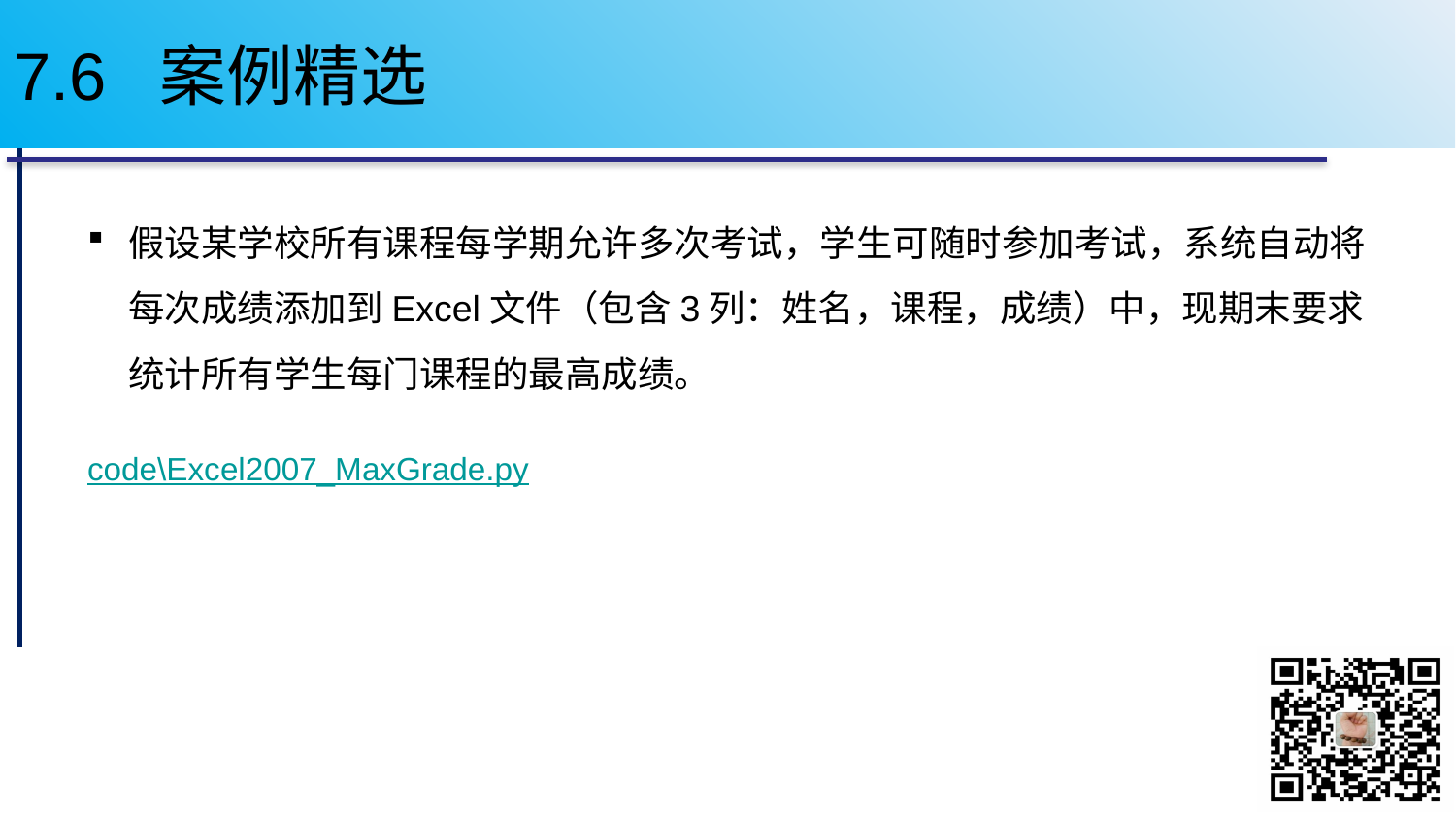

# 7.6  案例精选
假设某学校所有课程每学期允许多次考试，学生可随时参加考试，系统自动将每次成绩添加到Excel文件（包含3列：姓名，课程，成绩）中，现期末要求统计所有学生每门课程的最高成绩。

code\Excel2007_MaxGrade.py